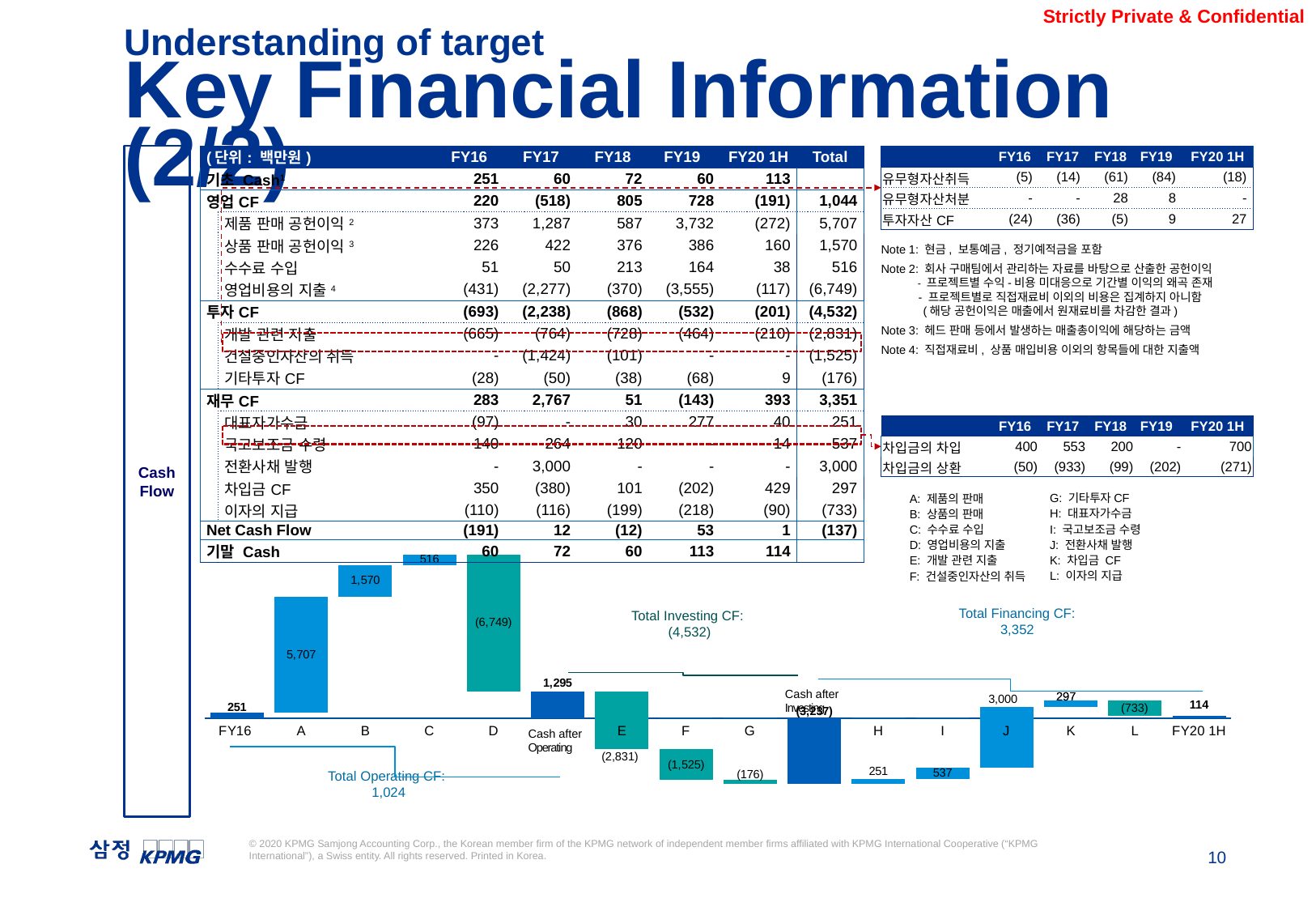

Understanding of target
Key Financial Information (2/2)
Cash Flow
| (단위: 백만원) |  | FY16 | FY17 | FY18 | FY19 | FY20 1H | Total |
| --- | --- | --- | --- | --- | --- | --- | --- |
| 기초 Cash1 |  | 251 | 60 | 72 | 60 | 113 |  |
| 영업CF |  | 220 | (518) | 805 | 728 | (191) | 1,044 |
|  | 제품 판매 공헌이익2 | 373 | 1,287 | 587 | 3,732 | (272) | 5,707 |
|  | 상품 판매 공헌이익3 | 226 | 422 | 376 | 386 | 160 | 1,570 |
|  | 수수료 수입 | 51 | 50 | 213 | 164 | 38 | 516 |
|  | 영업비용의 지출4 | (431) | (2,277) | (370) | (3,555) | (117) | (6,749) |
| 투자CF |  | (693) | (2,238) | (868) | (532) | (201) | (4,532) |
|  | 개발 관련 지출 | (665) | (764) | (728) | (464) | (210) | (2,831) |
|  | 건설중인자산의 취득 | - | (1,424) | (101) | - | - | (1,525) |
|  | 기타투자CF | (28) | (50) | (38) | (68) | 9 | (176) |
| 재무CF |  | 283 | 2,767 | 51 | (143) | 393 | 3,351 |
|  | 대표자가수금 | (97) | - | 30 | 277 | 40 | 251 |
|  | 국고보조금 수령 | 140 | 264 | 120 | - | 14 | 537 |
|  | 전환사채 발행 | - | 3,000 | - | - | - | 3,000 |
|  | 차입금CF | 350 | (380) | 101 | (202) | 429 | 297 |
|  | 이자의 지급 | (110) | (116) | (199) | (218) | (90) | (733) |
| Net Cash Flow |  | (191) | 12 | (12) | 53 | 1 | (137) |
| 기말 Cash |  | 60 | 72 | 60 | 113 | 114 |  |
|  | FY16 | FY17 | FY18 | FY19 | FY20 1H |
| --- | --- | --- | --- | --- | --- |
| 유무형자산취득 | (5) | (14) | (61) | (84) | (18) |
| 유무형자산처분 | - | - | 28 | 8 | - |
| 투자자산CF | (24) | (36) | (5) | 9 | 27 |
Note 1: 현금, 보통예금, 정기예적금을 포함
Note 2: 회사 구매팀에서 관리하는 자료를 바탕으로 산출한 공헌이익
            - 프로젝트별 수익-비용 미대응으로 기간별 이익의 왜곡 존재
            - 프로젝트별로 직접재료비 이외의 비용은 집계하지 아니함
             (해당 공헌이익은 매출에서 원재료비를 차감한 결과)
Note 3: 헤드 판매 등에서 발생하는 매출총이익에 해당하는 금액
Note 4: 직접재료비, 상품 매입비용 이외의 항목들에 대한 지출액

|  | FY16 | FY17 | FY18 | FY19 | FY20 1H |
| --- | --- | --- | --- | --- | --- |
| 차입금의 차입 | 400 | 553 | 200 | - | 700 |
| 차입금의 상환 | (50) | (933) | (99) | (202) | (271) |

G: 기타투자CF
H: 대표자가수금
I: 국고보조금 수령
J: 전환사채 발행
K: 차입금 CF
L: 이자의 지급

### Chart

| Category |  |  |  |  |  |  |  |  |
|---|---|---|---|---|---|---|---|---|
| FY16  | 251.0 | None | None | None | None | None | None | None |
| A | None | 251.0 | 5706.593935478121 | 0.0 | 0.0 | 0.0 | 0.0 | 0.0 |
| B | None | 5957.593935478121 | 1570.390104 | 0.0 | 0.0 | 0.0 | 0.0 | 0.0 |
| C | None | 7527.984039478121 | 516.100418 | 0.0 | 0.0 | 0.0 | 0.0 | 0.0 |
| D | None | 1294.8108980000006 | 0.0 | 0.0 | 6749.273559478121 | 0.0 | 0.0 | 0.0 |
|  | 1295.0 | None | None | None | None | None | None | None |
| E | None | 0.0 | 0.0 | 0.0 | -1536.2285900000002 | 1295.0 | -2831.22859 | 0.0 |
| F | None | -1536.2285900000002 | 0.0 | 0.0 | -1525.214483 | 0.0 | -1525.214483 | 0.0 |
| G | None | -3061.4430730000004 | 0.0 | 0.0 | -175.77150999999998 | 0.0 | -175.77150999999998 | 0.0 |
|  | -3237.2145830000004 | None | None | None | None | None | None | None |
| H | None | -2986.7145830000004 | -250.5 | 0.0 | 0.0 | 0.0 | 0.0 | -250.5 |
| I | None | -2449.6386430000002 | -537.0759400000001 | 0.0 | 0.0 | 0.0 | 0.0 | -537.0759400000001 |
| J | None | 0.0 | -2449.6386430000002 | 550.3613569999998 | 0.0 | 0.0 | 0.0 | 0.0 |
| K | None | 550.3613569999998 | 297.328 | 0.0 | 0.0 | 0.0 | 0.0 | 0.0 |
| L | None | 114.60666499999968 | 0.0 | 0.0 | 733.0826920000001 | 0.0 | 0.0 | 0.0 |
| FY20 1H | 114.417563 | None | None | None | None | None | None | None |
A: 제품의 판매
B: 상품의 판매
C: 수수료 수입
D: 영업비용의 지출
E: 개발 관련 지출
F: 건설중인자산의 취득
Total Financing CF: 3,352
Total Investing CF:
(4,532)
Cash after  Investing
297
297
3,000
(733)
Cash after Operating
(2,831)
Total Operating CF:
1,024